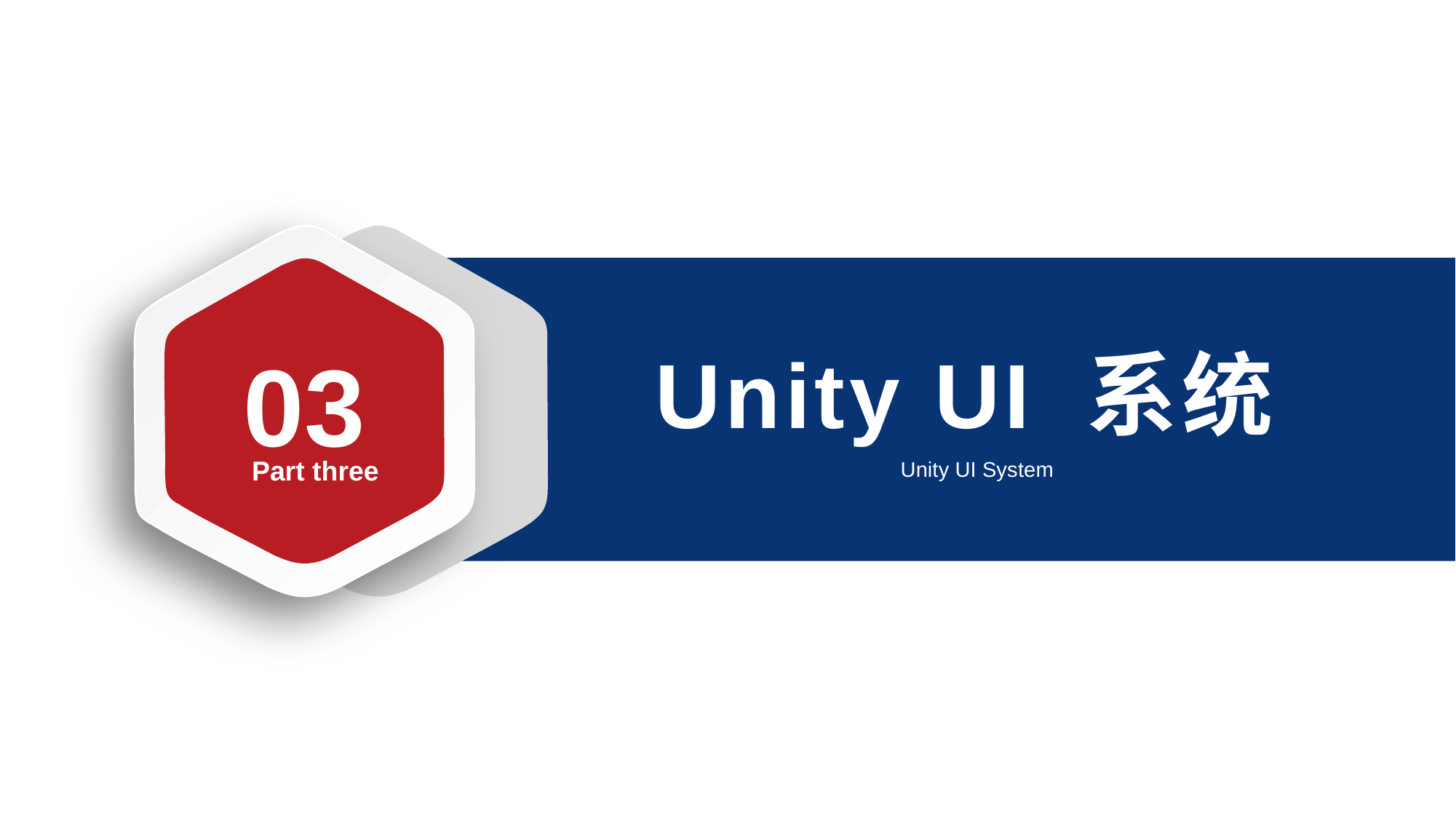

03
Unity UI 系统
Unity UI System
Part three